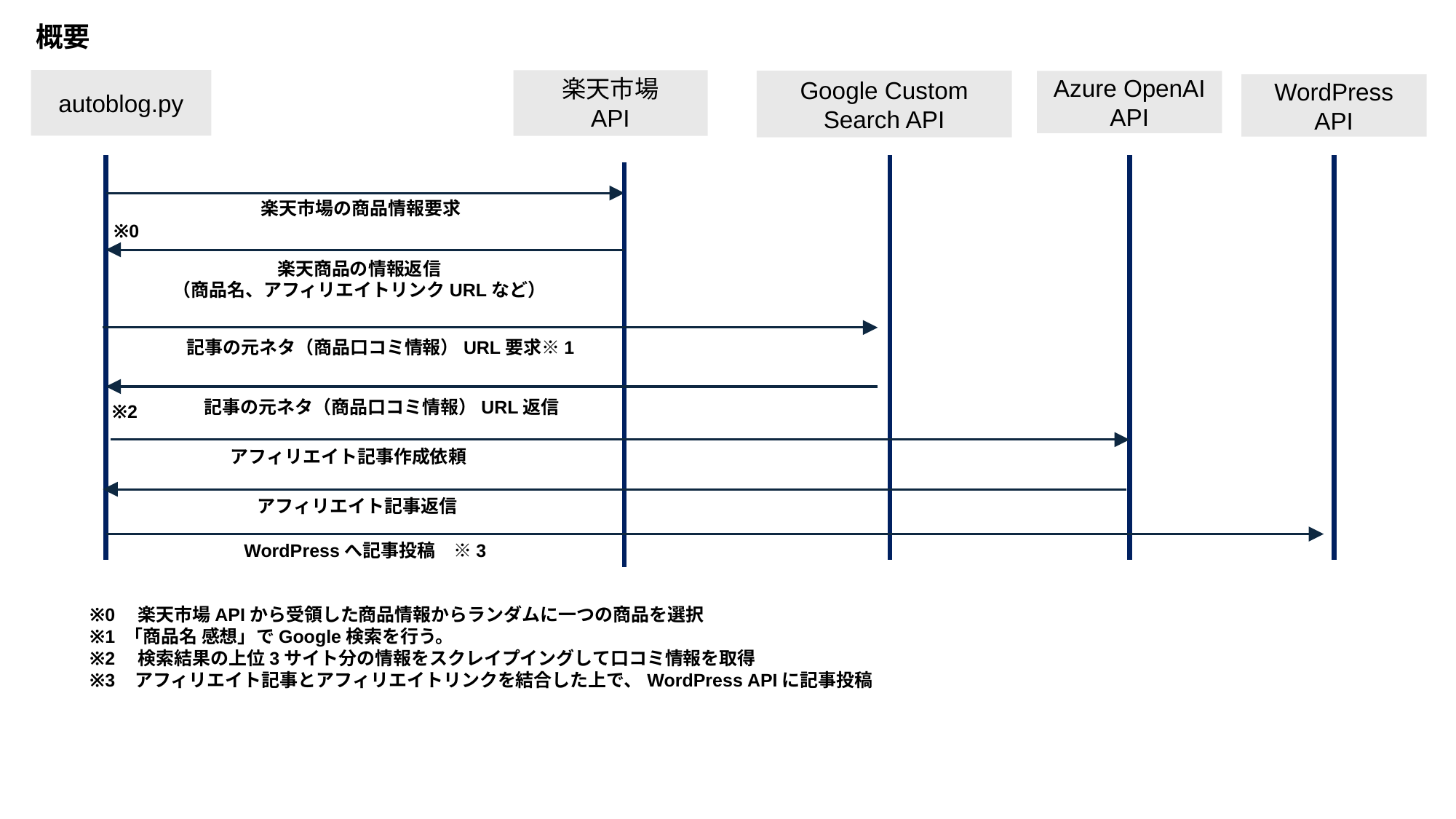

概要
autoblog.py
楽天市場
API
Google Custom Search API
Azure OpenAI API
WordPress
API
楽天市場の商品情報要求
※0
楽天商品の情報返信
（商品名、アフィリエイトリンクURLなど）
記事の元ネタ（商品口コミ情報）URL要求※1
記事の元ネタ（商品口コミ情報）URL返信
※2
アフィリエイト記事作成依頼
アフィリエイト記事返信
WordPressへ記事投稿　※3
※0　楽天市場APIから受領した商品情報からランダムに一つの商品を選択
※1 「商品名 感想」でGoogle検索を行う。
※2　検索結果の上位3サイト分の情報をスクレイプイングして口コミ情報を取得
※3   アフィリエイト記事とアフィリエイトリンクを結合した上で、WordPress APIに記事投稿